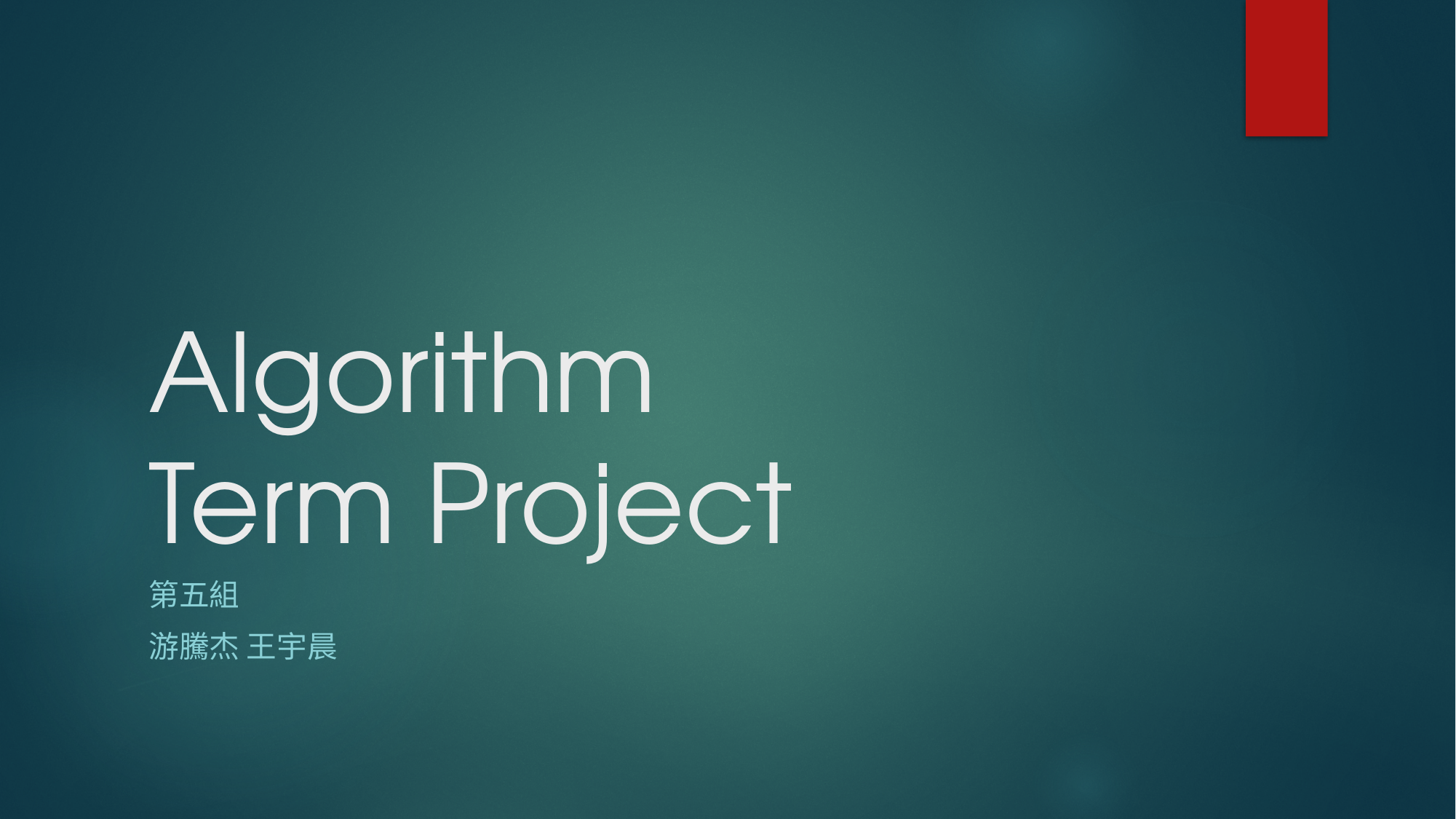

# Algorithm Term Project
第五組
游騰杰 王宇晨